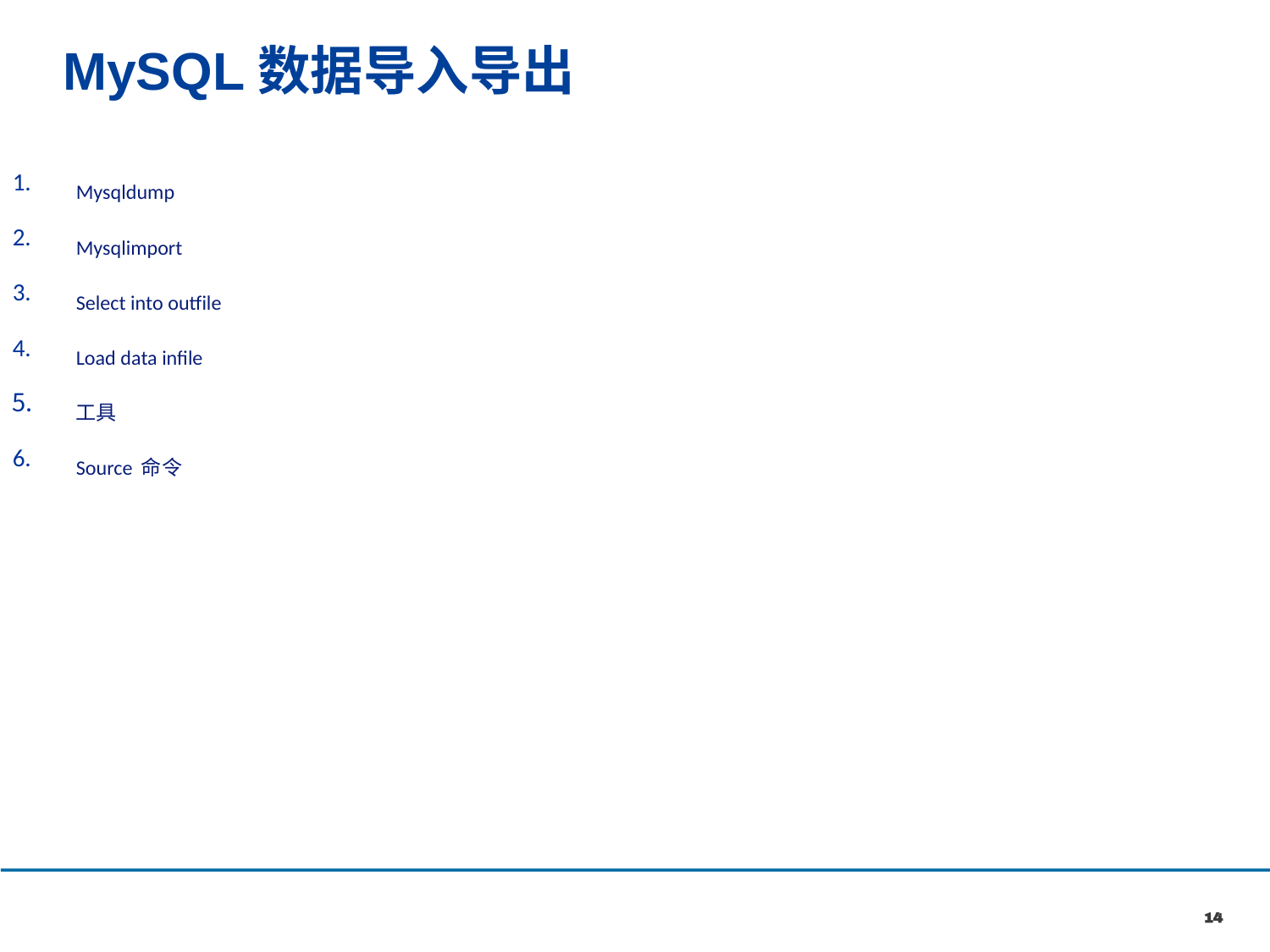

# MySQL数据导入导出

Mysqldump
Mysqlimport
Select into outfile
Load data infile
工具
Source命令

14